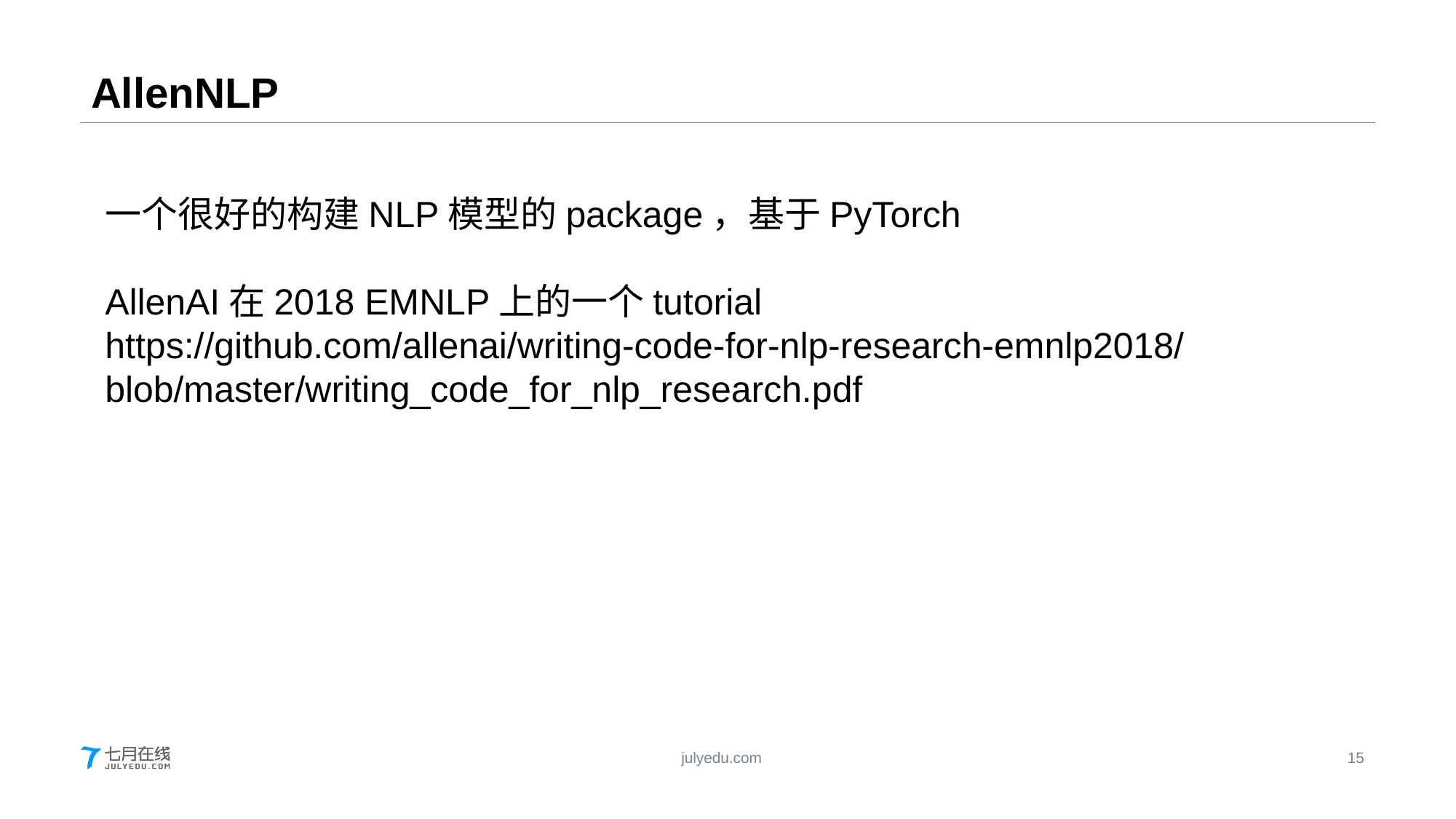

# AllenNLP
一个很好的构建NLP模型的package，基于PyTorch

AllenAI在2018 EMNLP上的一个tutorial
https://github.com/allenai/writing-code-for-nlp-research-emnlp2018/blob/master/writing_code_for_nlp_research.pdf
15